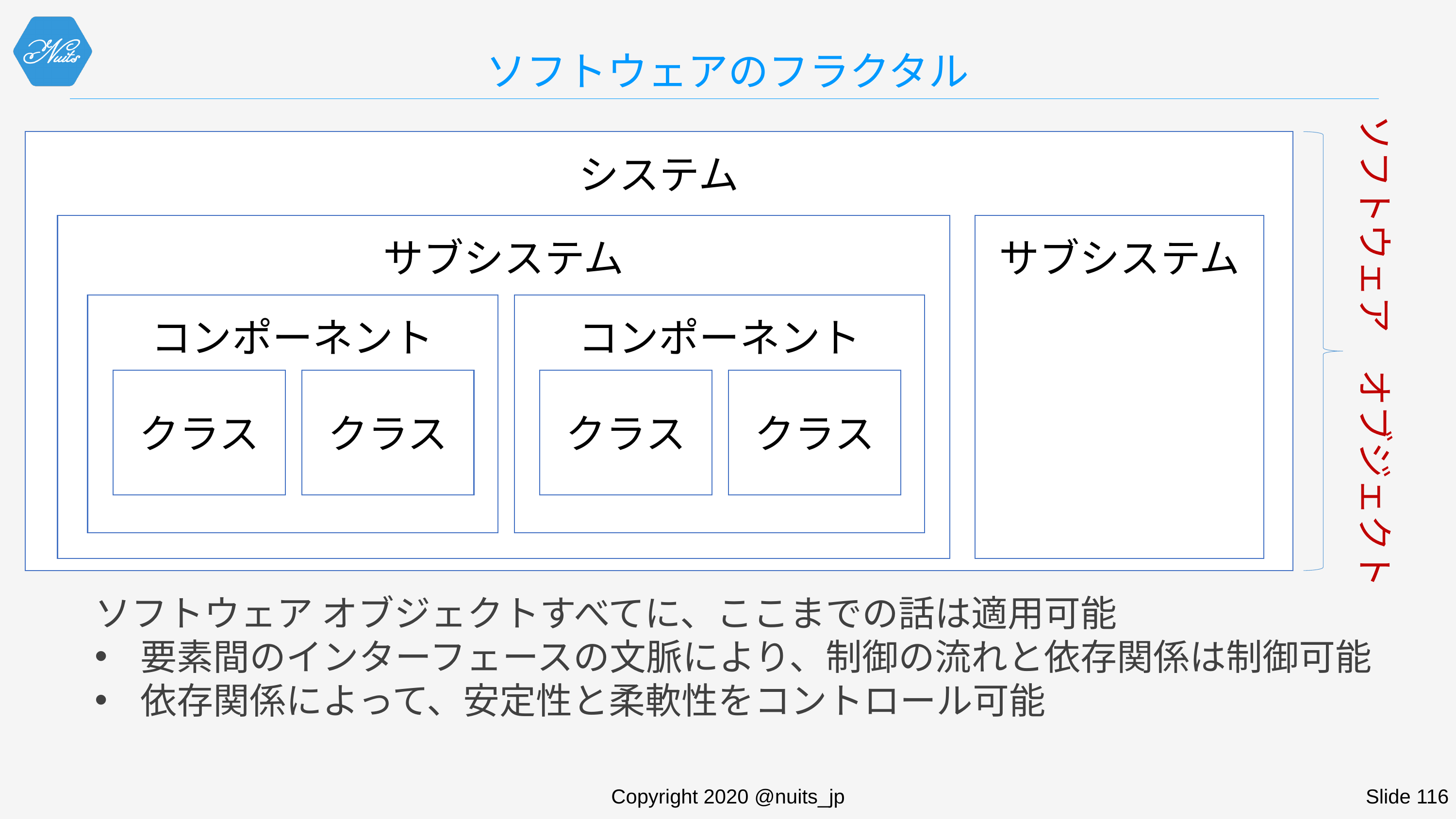

# ソフトウェアのフラクタル
ソフトウェア　オブジェクト

システム
サブシステム
サブシステム
コンポーネント
コンポーネント
クラス
クラス
クラス
クラス
ソフトウェア オブジェクトすべてに、ここまでの話は適用可能
要素間のインターフェースの文脈により、制御の流れと依存関係は制御可能
依存関係によって、安定性と柔軟性をコントロール可能